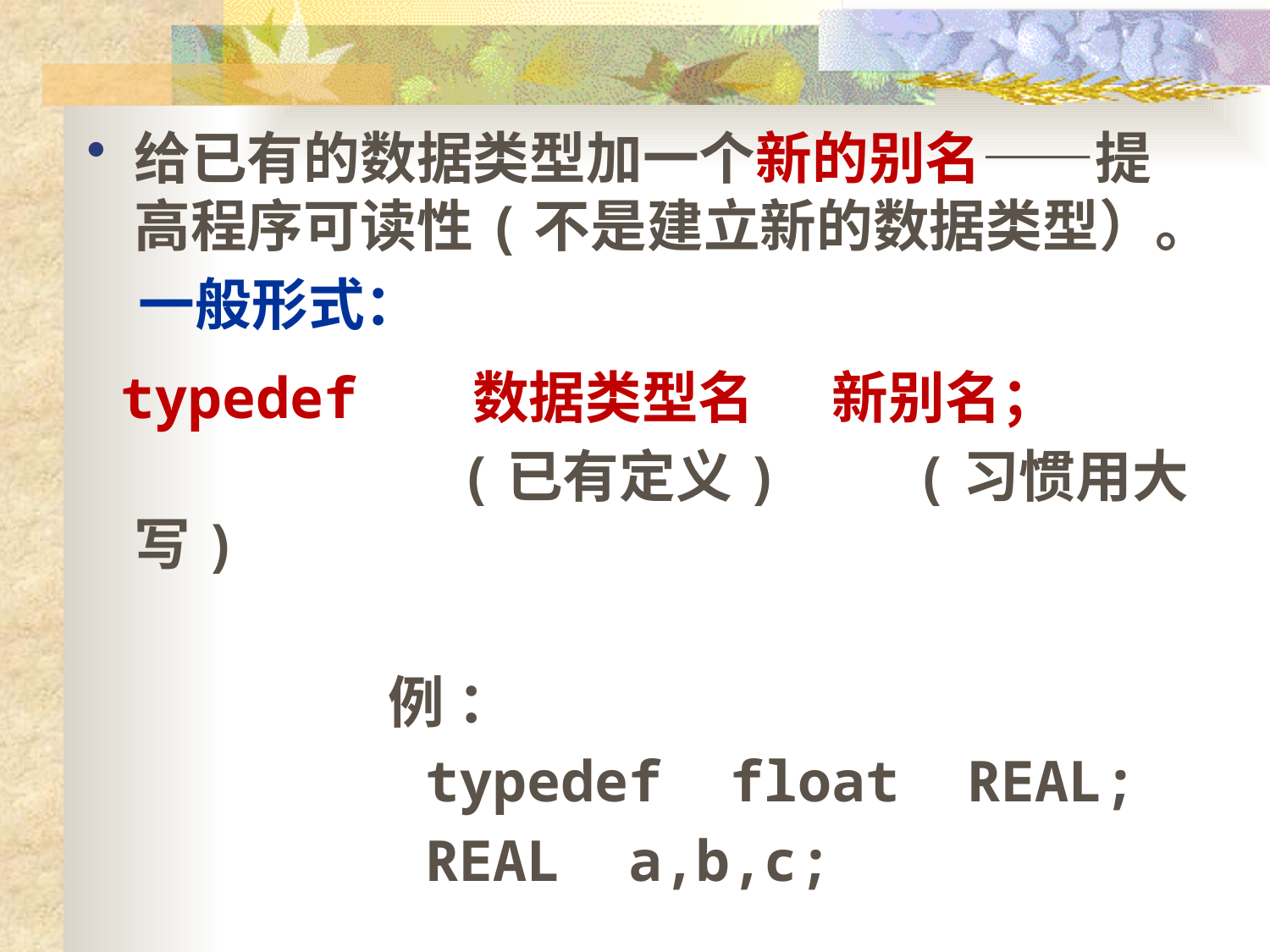

给已有的数据类型加一个新的别名——提高程序可读性(不是建立新的数据类型）。
   一般形式：
 typedef   数据类型名      新别名；
           (已有定义)    (习惯用大写)

			例 ：
          typedef  float  REAL;
          REAL  a,b,c;